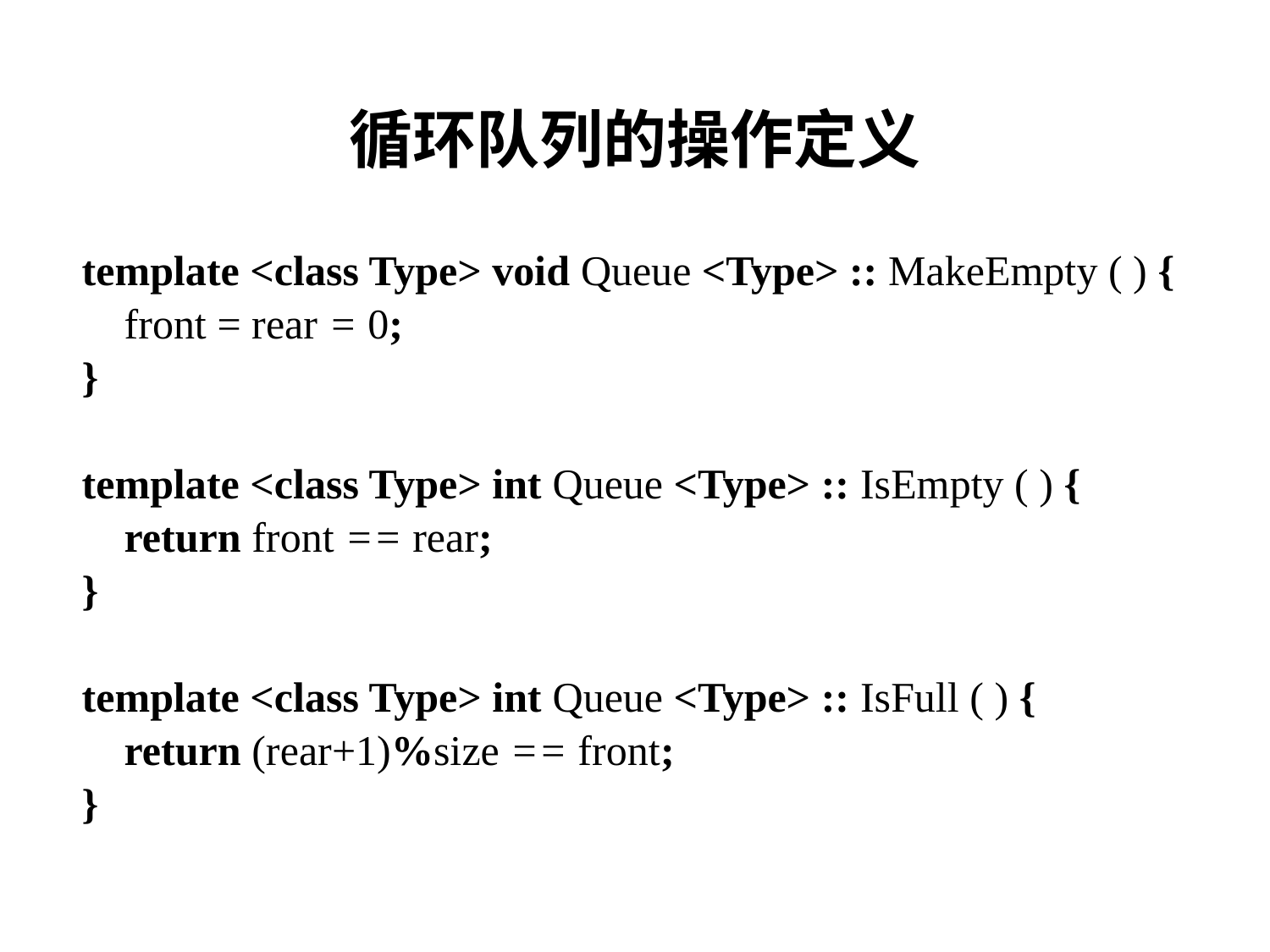

# 循环队列的操作定义
template <class Type> void Queue <Type> :: MakeEmpty ( ) {
    front = rear = 0;
}

template <class Type> int Queue <Type> :: IsEmpty ( ) {
    return front == rear;
}

template <class Type> int Queue <Type> :: IsFull ( ) {
    return (rear+1)%size == front;
}